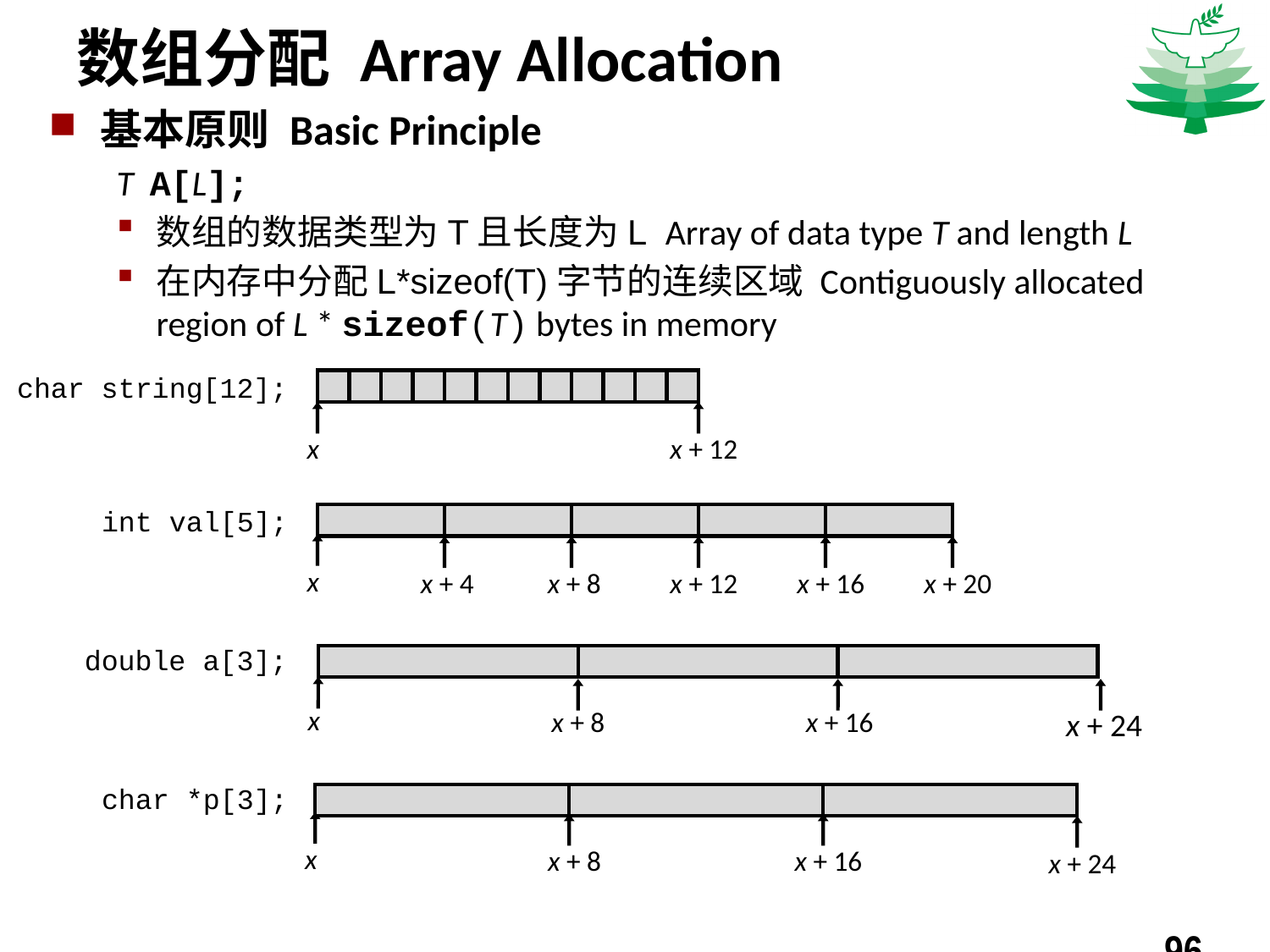

# 数组分配 Array Allocation
基本原则 Basic Principle
T  A[L];
数组的数据类型为T且长度为L  Array of data type T and length L
在内存中分配L*sizeof(T)字节的连续区域 Contiguously allocated region of L * sizeof(T) bytes in memory
char string[12];

x
x + 12
int val[5];

x
x + 4
x + 8
x + 12
x + 16
x + 20
double a[3];

x
x + 8
x + 16
x + 24
char *p[3];

x
x + 8
x + 16
x + 24